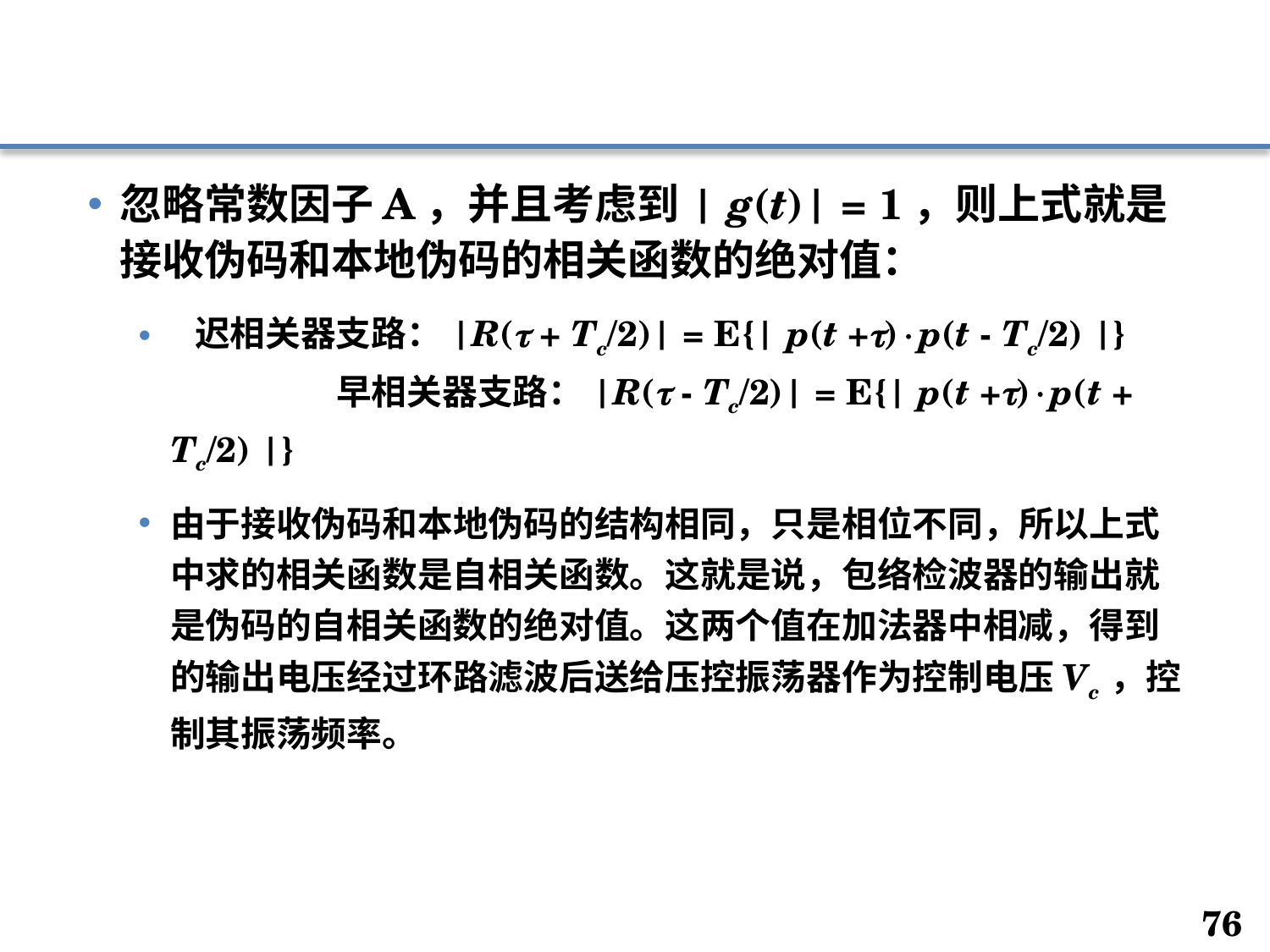

#
忽略常数因子A，并且考虑到| g(t)| = 1，则上式就是接收伪码和本地伪码的相关函数的绝对值：
  迟相关器支路：|R(τ + Tc/2)| = E{| p(t +τ)⋅p(t - Tc/2) |}	   早相关器支路：|R(τ - Tc/2)| = E{| p(t +τ)⋅p(t + Tc/2) |}
由于接收伪码和本地伪码的结构相同，只是相位不同，所以上式中求的相关函数是自相关函数。这就是说，包络检波器的输出就是伪码的自相关函数的绝对值。这两个值在加法器中相减，得到的输出电压经过环路滤波后送给压控振荡器作为控制电压Vc ，控制其振荡频率。
76